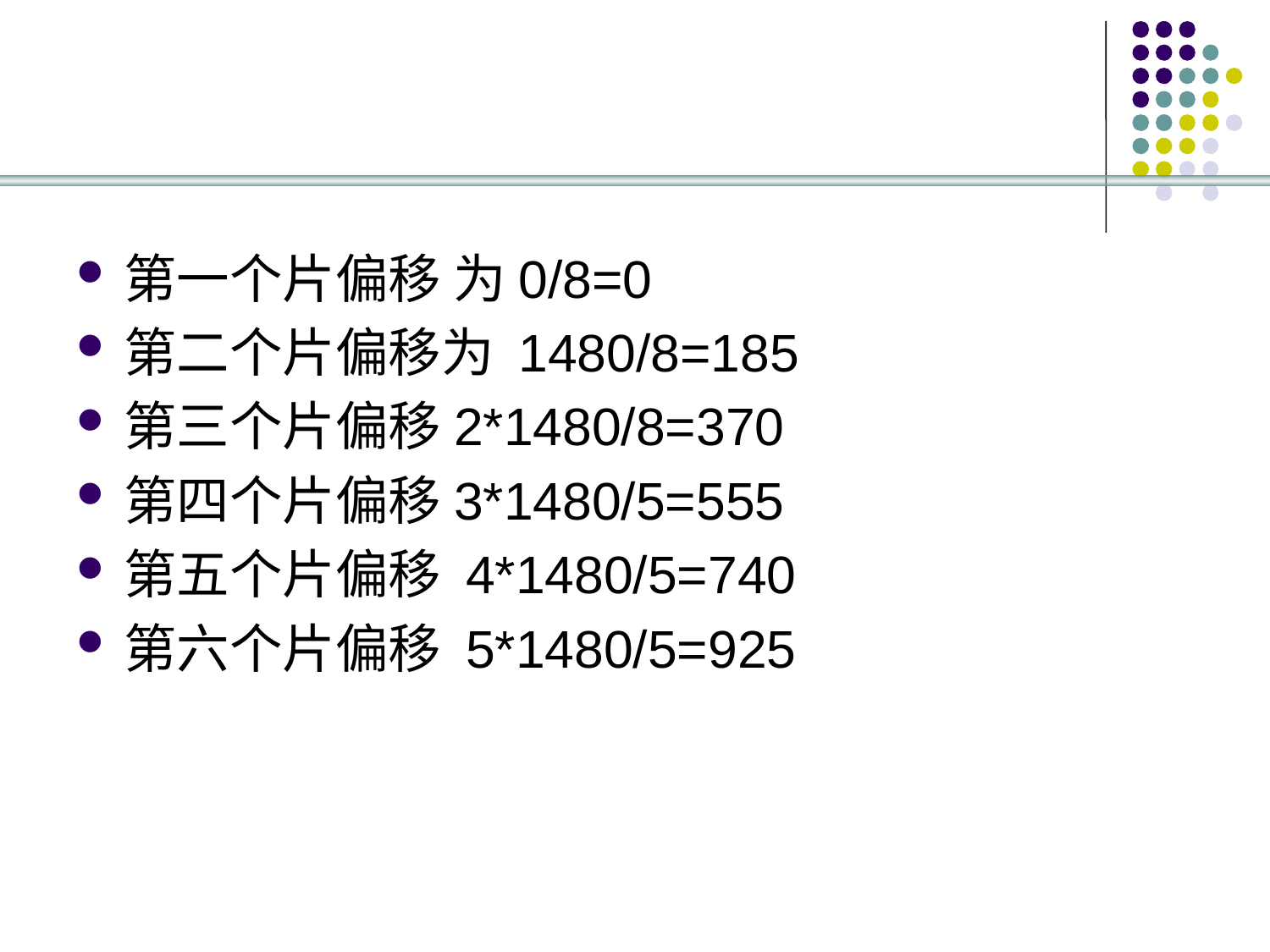

#
第一个片偏移 为0/8=0
第二个片偏移为 1480/8=185
第三个片偏移2*1480/8=370
第四个片偏移3*1480/5=555
第五个片偏移 4*1480/5=740
第六个片偏移 5*1480/5=925